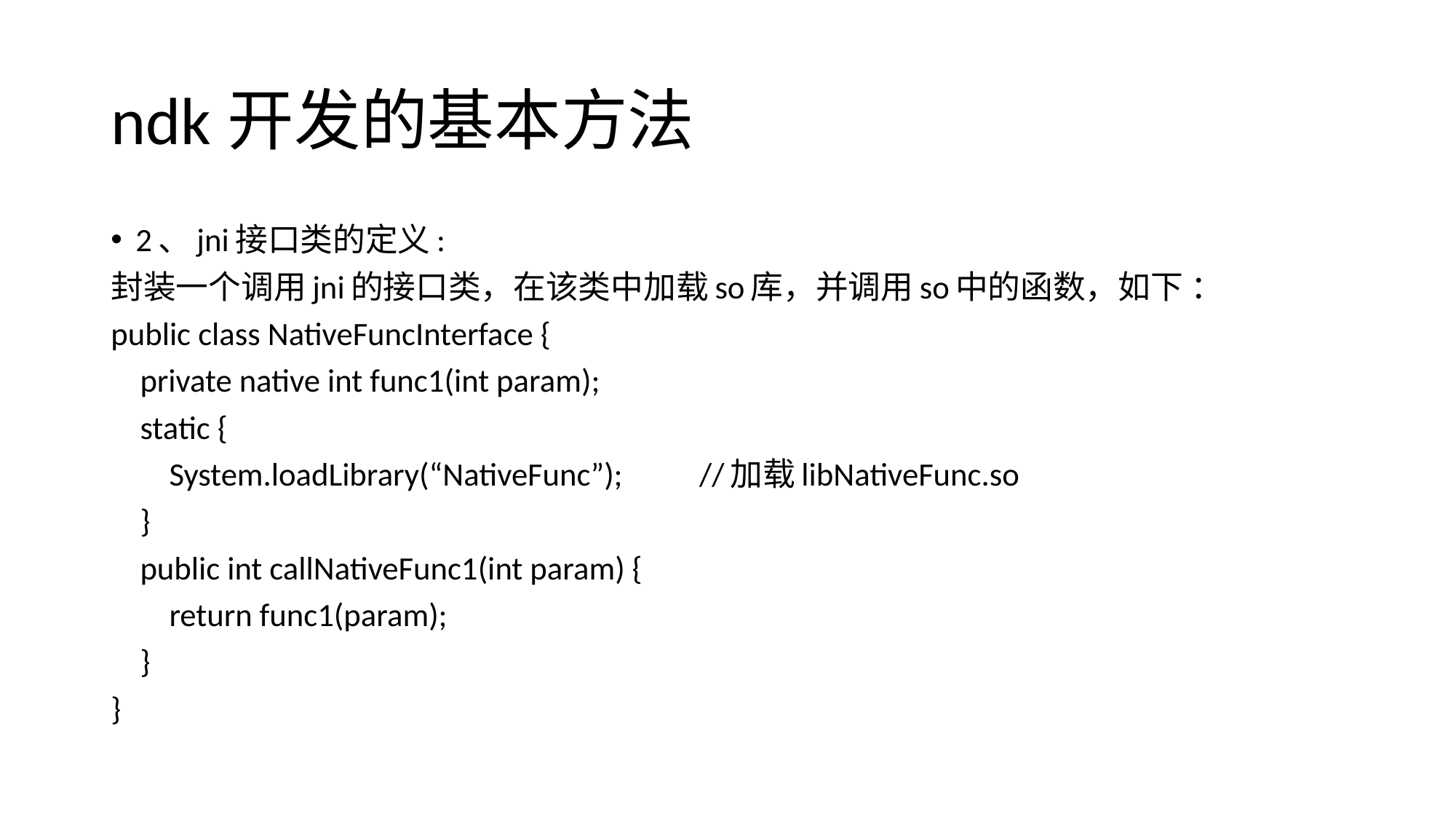

# ndk开发的基本方法
2、jni接口类的定义:
封装一个调用jni的接口类，在该类中加载so库，并调用so中的函数，如下 ：
public class NativeFuncInterface {
    private native int func1(int param);
    static {
        System.loadLibrary(“NativeFunc”);	//加载libNativeFunc.so
    }
    public int callNativeFunc1(int param) {
        return func1(param);
    }
}